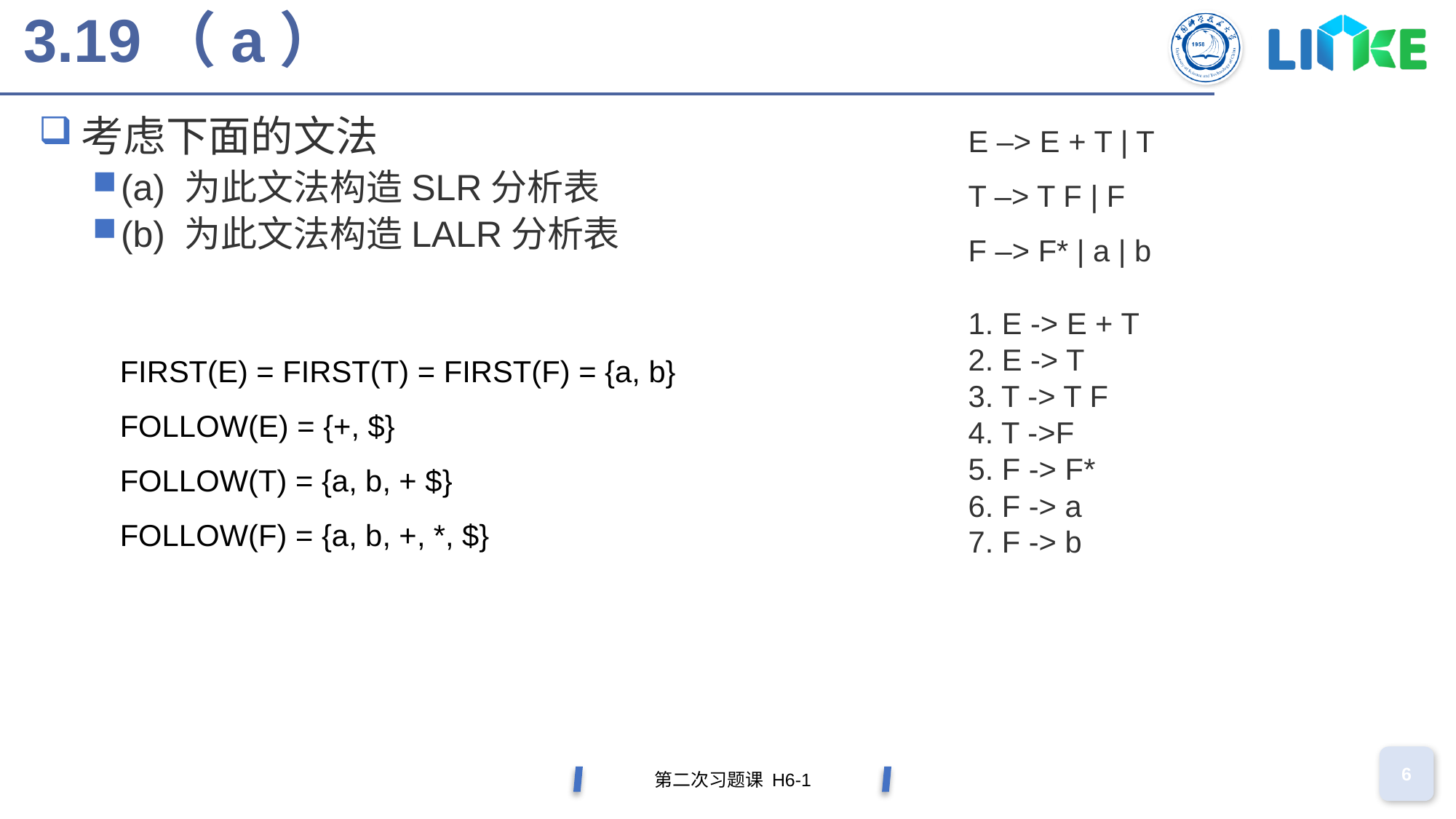

# 3.19（a）
E –> E + T | T
T –> T F | F
F –> F* | a | b
考虑下面的文法
(a) 为此文法构造SLR分析表
(b) 为此文法构造LALR分析表
1. E -> E + T
2. E -> T
3. T -> T F
4. T ->F
5. F -> F*
6. F -> a
7. F -> b
FIRST(E) = FIRST(T) = FIRST(F) = {a, b}
FOLLOW(E) = {+, $}
FOLLOW(T) = {a, b, + $}
FOLLOW(F) = {a, b, +, *, $}
第二次习题课 H6-1